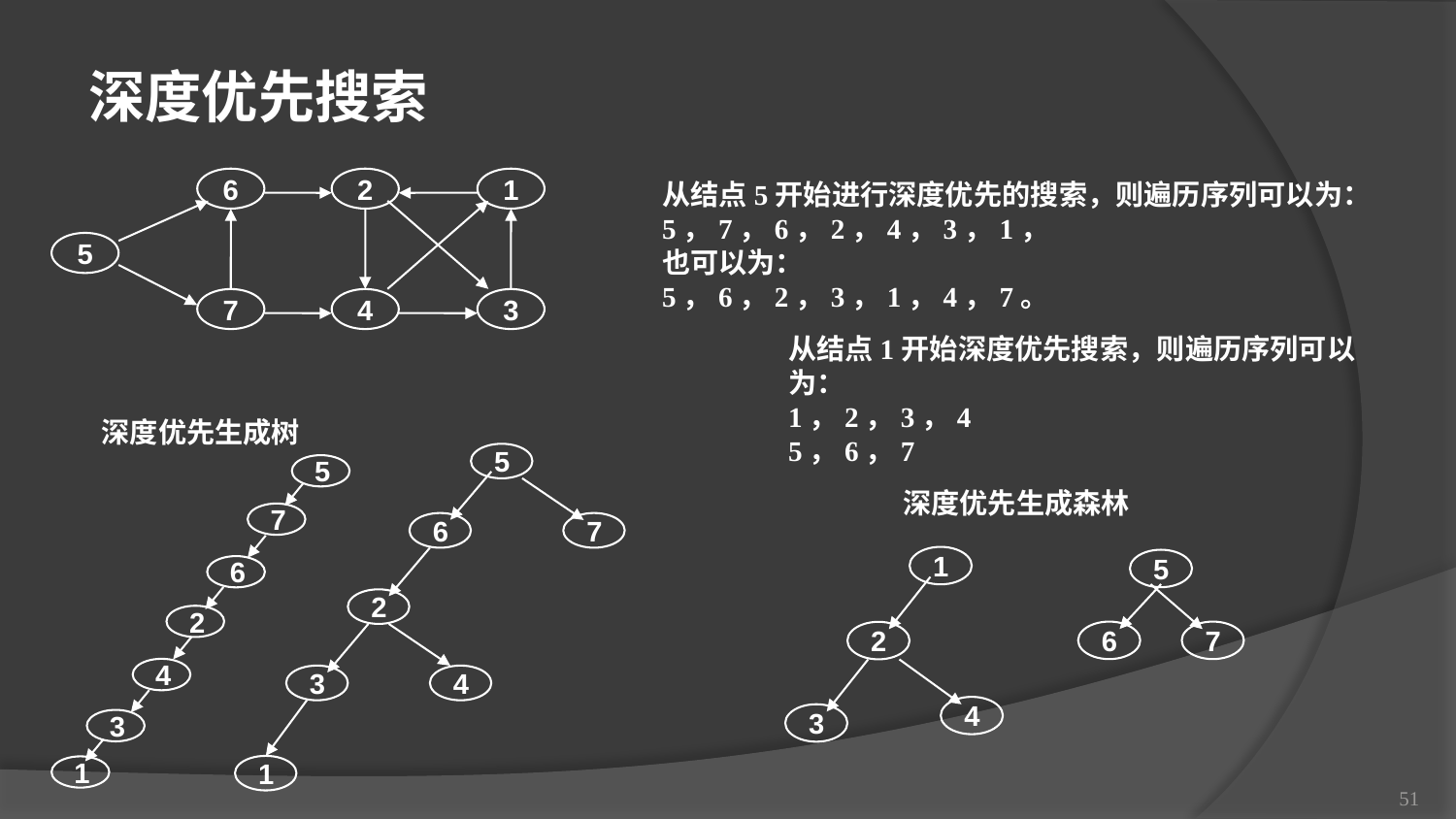

深度优先搜索
6
2
1

5

7
4
3

从结点5开始进行深度优先的搜索，则遍历序列可以为：
5，7，6，2，4，3，1，
也可以为：
5，6，2，3，1，4，7。
从结点1开始深度优先搜索，则遍历序列可以为：
1，2，3，4
5，6，7
深度优先生成树
5

6
7

2

3
4

1
5

7

6

2

4

3

1
深度优先生成森林
1
5

6
7
2

4
3
51